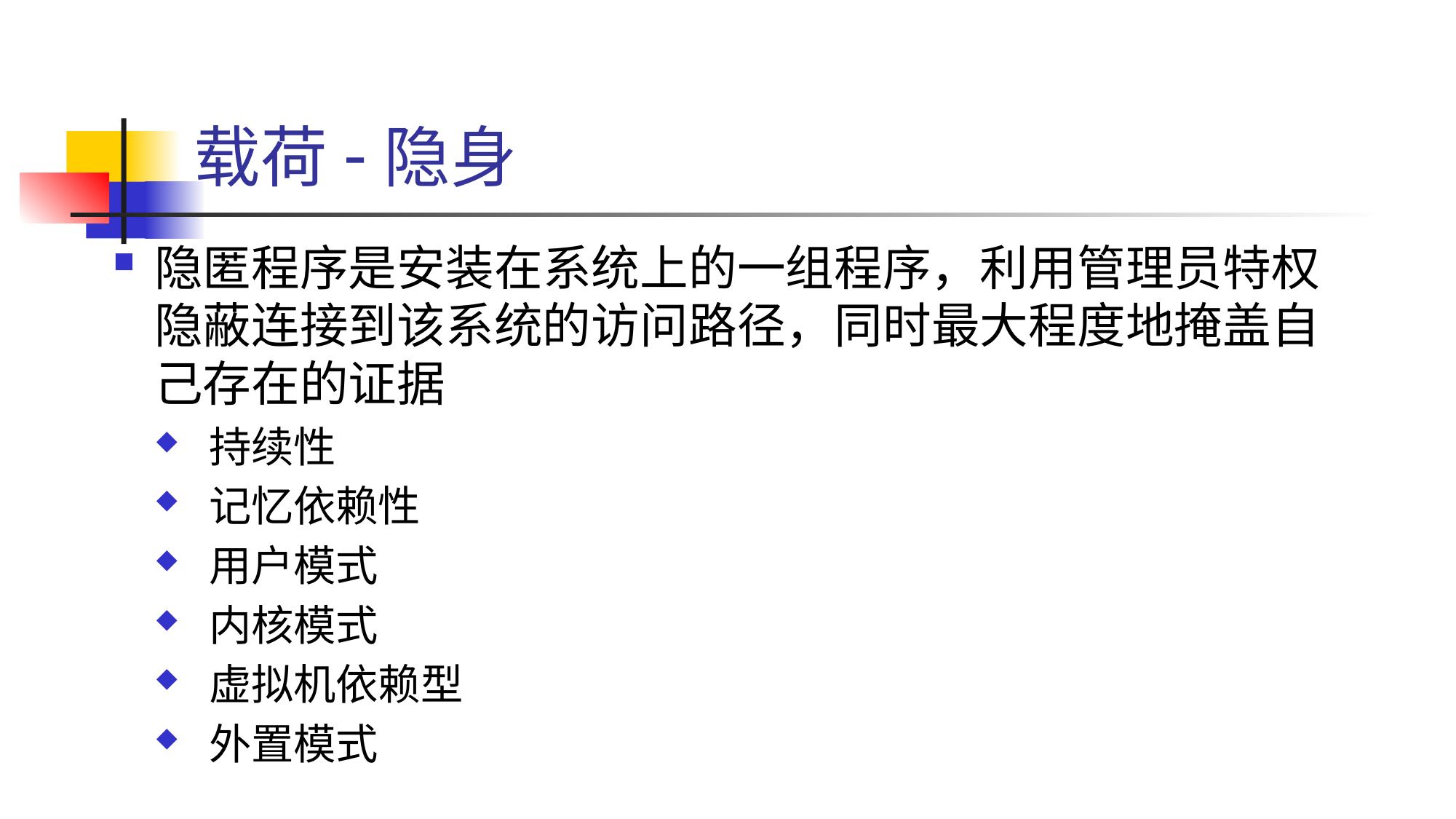

# 载荷-隐身
隐匿程序是安装在系统上的一组程序，利用管理员特权隐蔽连接到该系统的访问路径，同时最大程度地掩盖自己存在的证据
持续性
记忆依赖性
用户模式
内核模式
虚拟机依赖型
外置模式